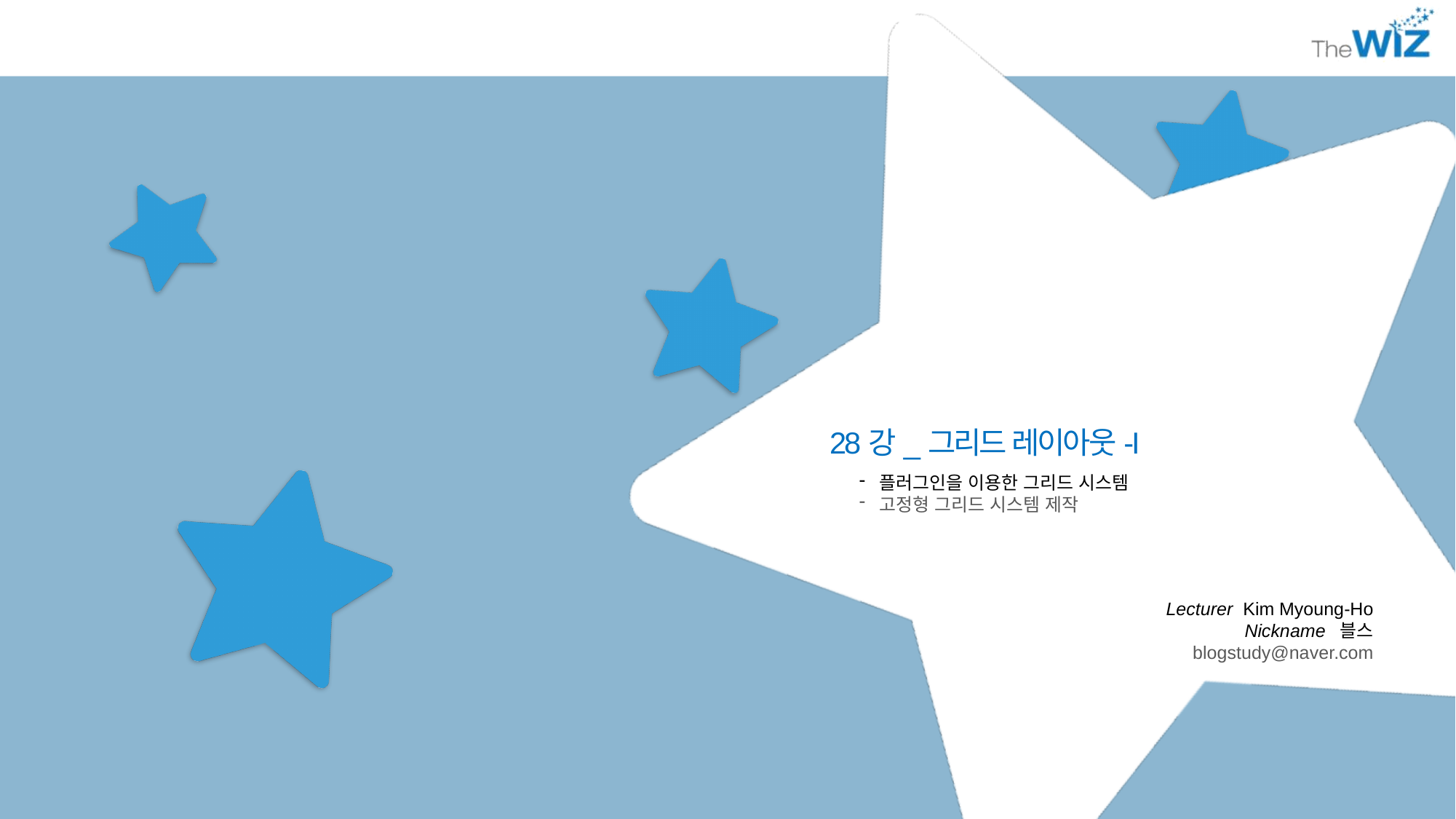

28강_그리드 레이아웃-I
플러그인을 이용한 그리드 시스템
고정형 그리드 시스템 제작
Lecturer  Kim Myoung-Ho
Nickname  블스
blogstudy@naver.com